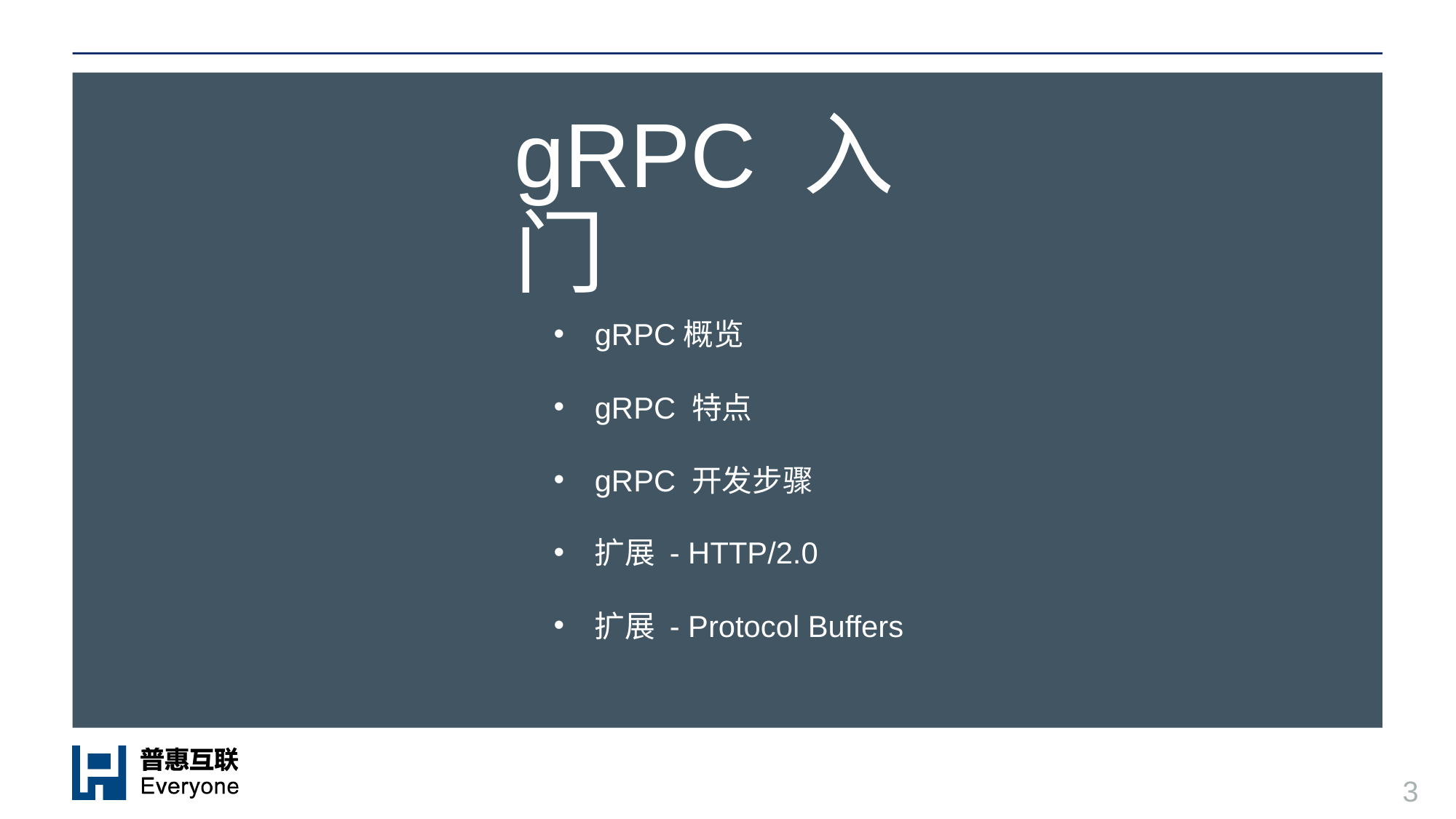

# gRPC 入门
gRPC概览
gRPC 特点
gRPC 开发步骤
扩展 - HTTP/2.0
扩展 - Protocol Buffers

3